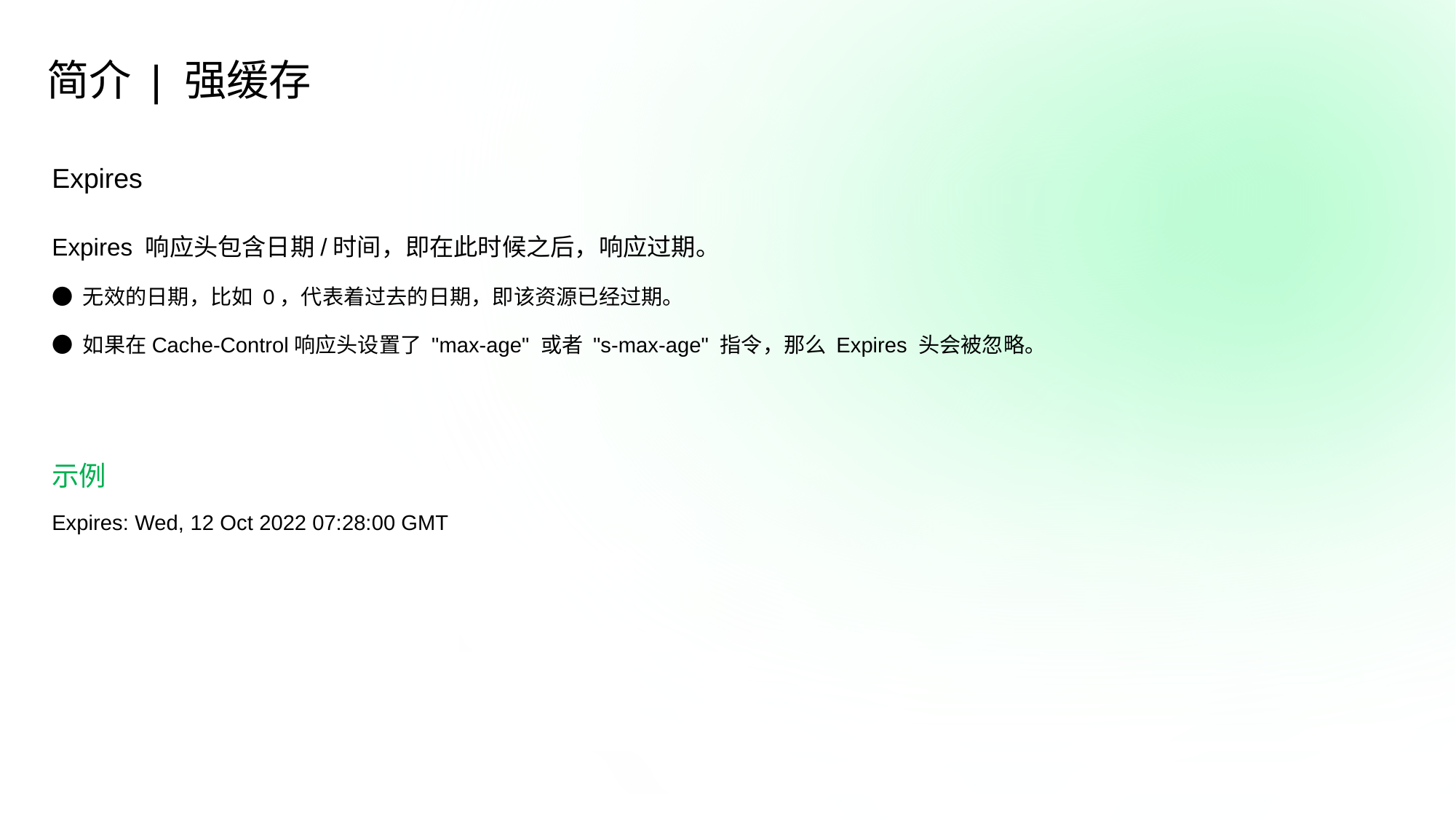

简介 | 强缓存
Expires
Expires 响应头包含日期/时间，即在此时候之后，响应过期。
● 无效的日期，比如 0，代表着过去的日期，即该资源已经过期。
● 如果在Cache-Control响应头设置了 "max-age" 或者 "s-max-age" 指令，那么 Expires 头会被忽略。
示例
Expires: Wed, 12 Oct 2022 07:28:00 GMT